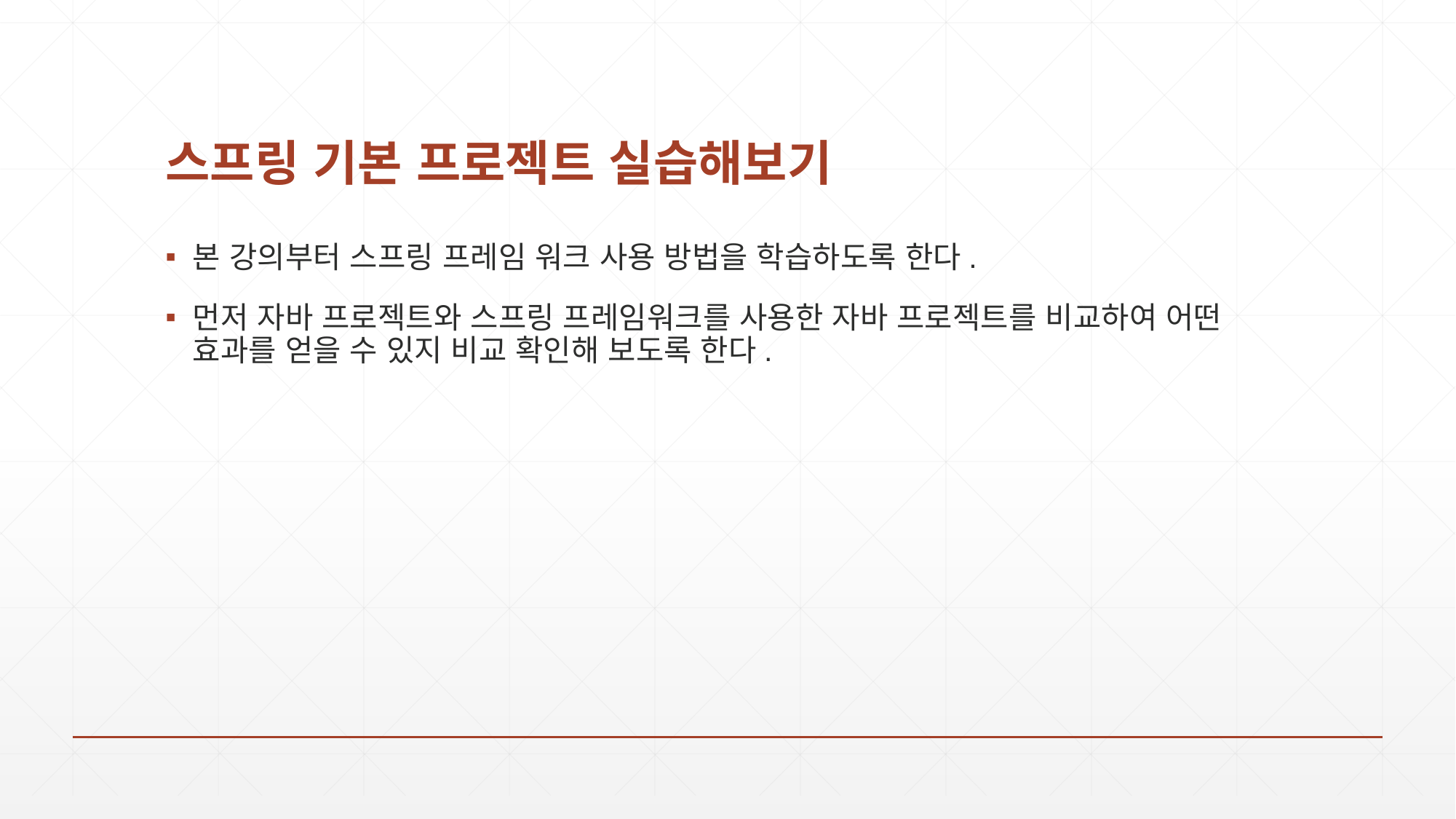

# 스프링 기본 프로젝트 실습해보기
본 강의부터 스프링 프레임 워크 사용 방법을 학습하도록 한다.
먼저 자바 프로젝트와 스프링 프레임워크를 사용한 자바 프로젝트를 비교하여 어떤 효과를 얻을 수 있지 비교 확인해 보도록 한다.